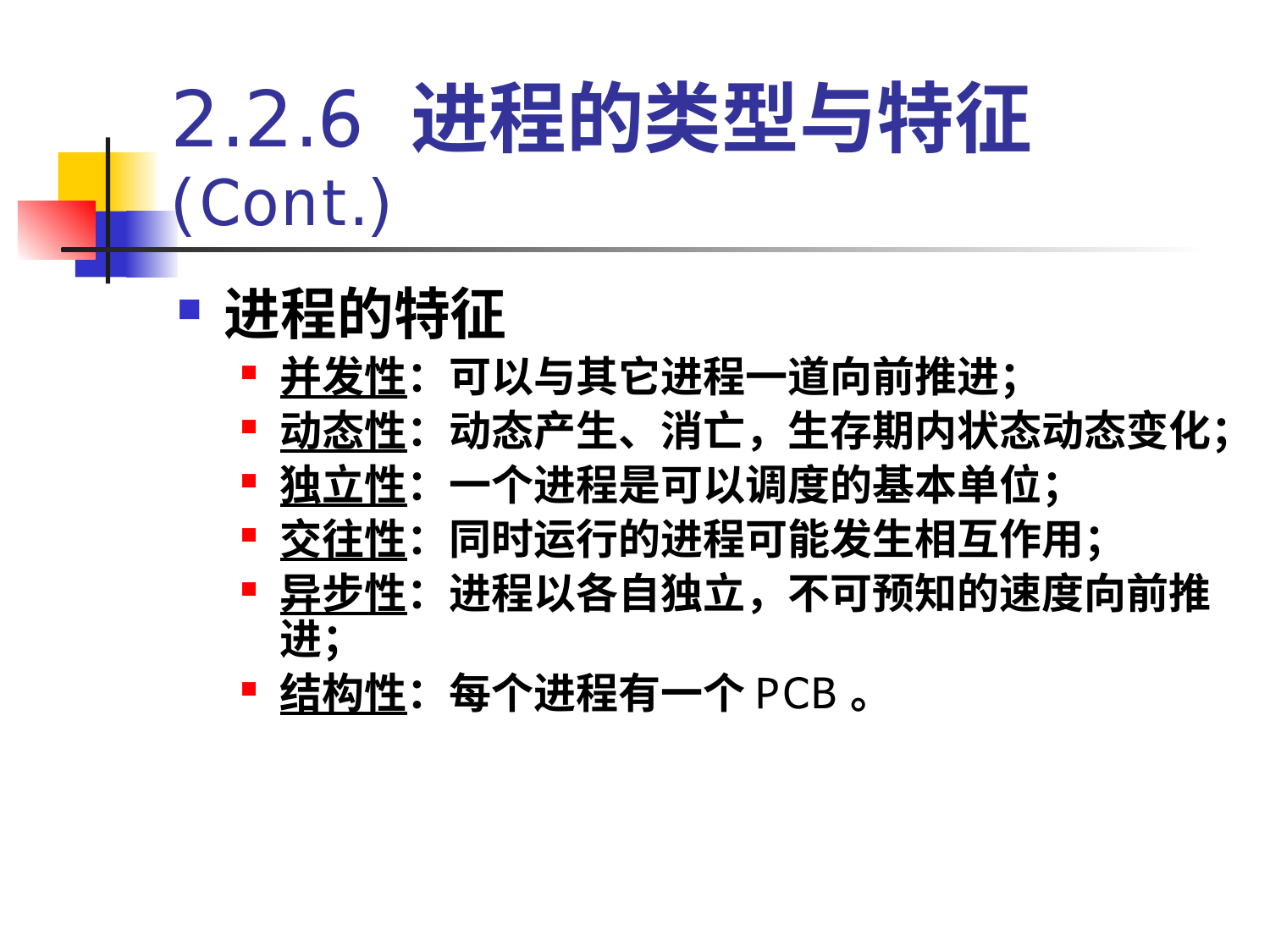

# 2.2.6 进程的类型与特征(Cont.)
进程的特征
并发性：可以与其它进程一道向前推进；
动态性：动态产生、消亡，生存期内状态动态变化；
独立性：一个进程是可以调度的基本单位；
交往性：同时运行的进程可能发生相互作用；
异步性：进程以各自独立，不可预知的速度向前推进；
结构性：每个进程有一个PCB。